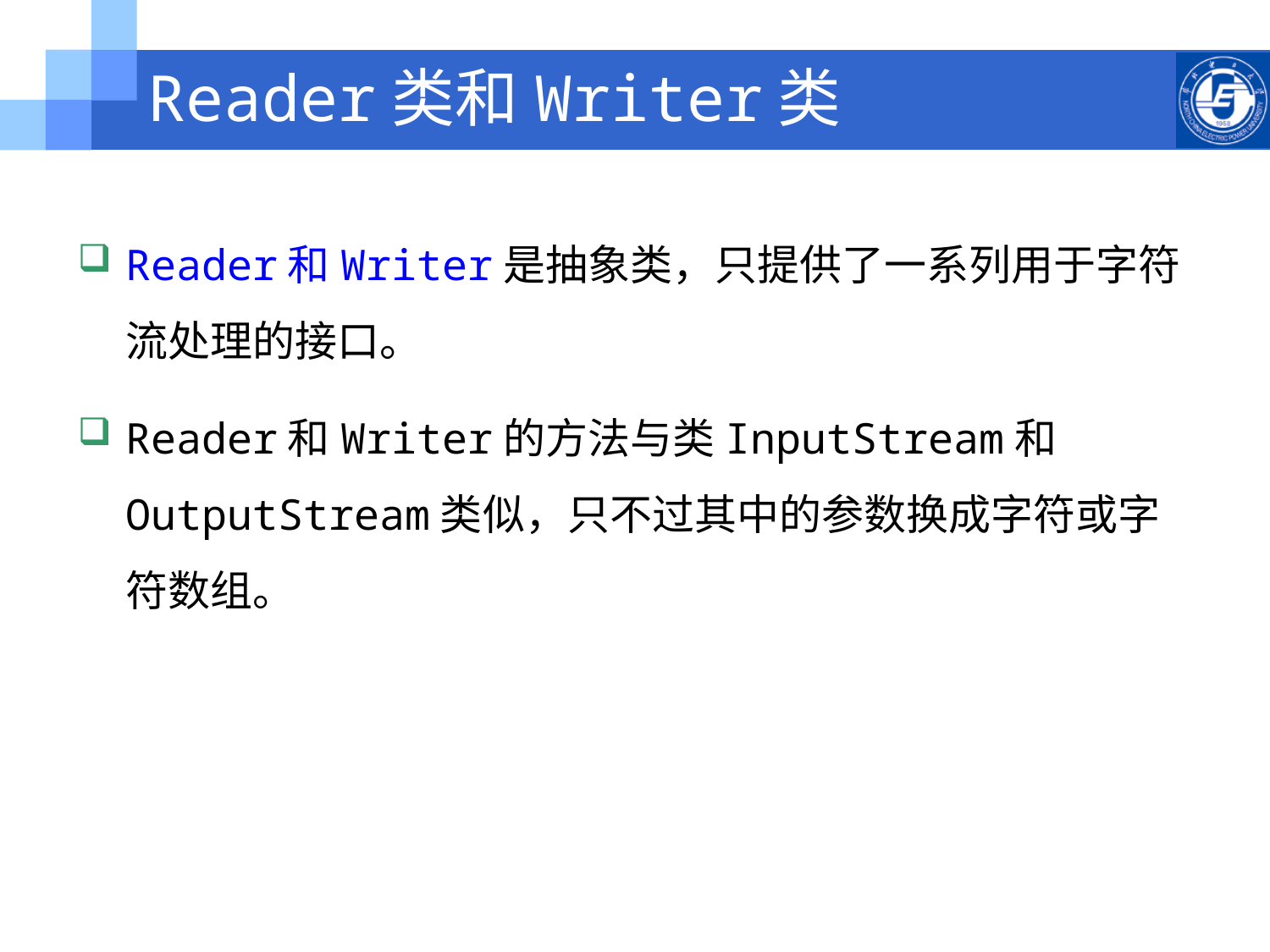

# Reader类和Writer类
Reader和Writer是抽象类，只提供了一系列用于字符流处理的接口。
Reader和Writer的方法与类InputStream和OutputStream类似，只不过其中的参数换成字符或字符数组。